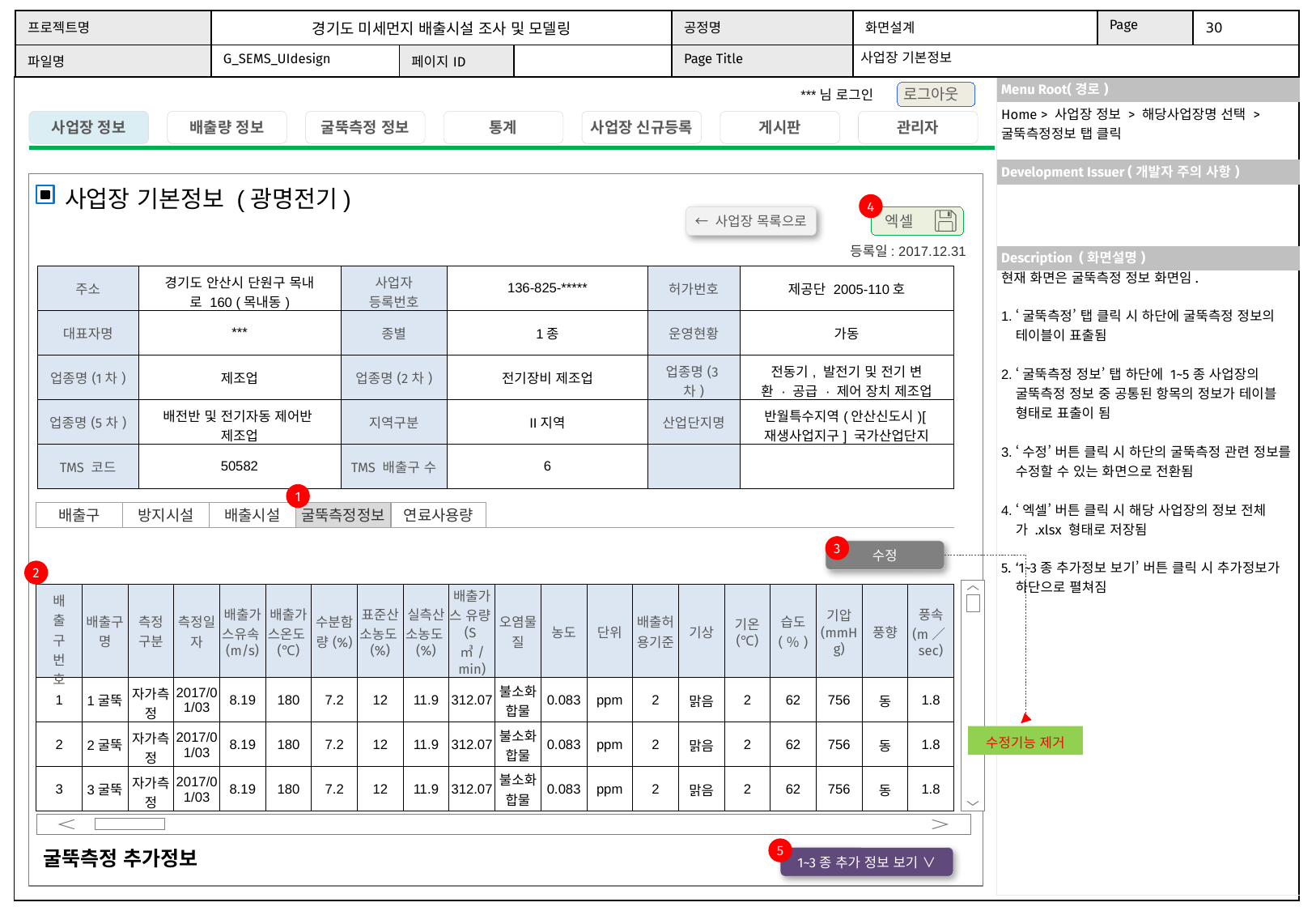

사업장 기본정보
Home > 사업장 정보 > 해당사업장명 선택 > 굴뚝측정정보 탭 클릭

사업장 기본정보 (광명전기)

4
← 사업장 목록으로
 엑셀

등록일: 2017.12.31
현재 화면은 굴뚝측정 정보 화면임.

‘굴뚝측정’ 탭 클릭 시 하단에 굴뚝측정 정보의 테이블이 표출됨

‘굴뚝측정 정보’ 탭 하단에 1~5종 사업장의 굴뚝측정 정보 중 공통된 항목의 정보가 테이블 형태로 표출이 됨

‘수정’ 버튼 클릭 시 하단의 굴뚝측정 관련 정보를 수정할 수 있는 화면으로 전환됨

‘엑셀’ 버튼 클릭 시 해당 사업장의 정보 전체가 .xlsx 형태로 저장됨

‘1~3종 추가정보 보기’ 버튼 클릭 시 추가정보가 하단으로 펼쳐짐
| 주소 | 경기도 안산시 단원구 목내로 160 (목내동) | 사업자 등록번호 | 136-825-\*\*\*\*\* | 허가번호 | 제공단 2005-110호 |
| --- | --- | --- | --- | --- | --- |
| 대표자명 | \*\*\* | 종별 | 1종 | 운영현황 | 가동 |
| 업종명(1차) | 제조업 | 업종명(2차) | 전기장비 제조업 | 업종명(3차) | 전동기, 발전기 및 전기 변환 · 공급 · 제어 장치 제조업 |
| 업종명(5차) | 배전반 및 전기자동 제어반 제조업 | 지역구분 | II지역 | 산업단지명 | 반월특수지역(안산신도시)[재생사업지구] 국가산업단지 |
| TMS 코드 | 50582 | TMS 배출구 수 | 6 |  |  |

1
배출구
방지시설
배출시설
연료사용량
굴뚝측정정보
3
수정
2

| 배출구번호 | 배출구명 | 측정 구분 | 측정일자 | 배출가스유속(m/s) | 배출가스온도(℃) | 수분함량(%) | 표준산소농도(%) | 실측산소농도(%) | 배출가스 유량(S㎥/min) | 오염물질 | 농도 | 단위 | 배출허용기준 | 기상 | 기온 (℃) | 습도 (％) | 기압 (mmHg) | 풍향 | 풍속 (m／sec) |
| --- | --- | --- | --- | --- | --- | --- | --- | --- | --- | --- | --- | --- | --- | --- | --- | --- | --- | --- | --- |
| 1 | 1굴뚝 | 자가측정 | 2017/01/03 | 8.19 | 180 | 7.2 | 12 | 11.9 | 312.07 | 불소화합물 | 0.083 | ppm | 2 | 맑음 | 2 | 62 | 756 | 동 | 1.8 |
| 2 | 2굴뚝 | 자가측정 | 2017/01/03 | 8.19 | 180 | 7.2 | 12 | 11.9 | 312.07 | 불소화합물 | 0.083 | ppm | 2 | 맑음 | 2 | 62 | 756 | 동 | 1.8 |
| 3 | 3굴뚝 | 자가측정 | 2017/01/03 | 8.19 | 180 | 7.2 | 12 | 11.9 | 312.07 | 불소화합물 | 0.083 | ppm | 2 | 맑음 | 2 | 62 | 756 | 동 | 1.8 |
수정기능 제거
5
굴뚝측정 추가정보
1~3종 추가 정보 보기 ∨